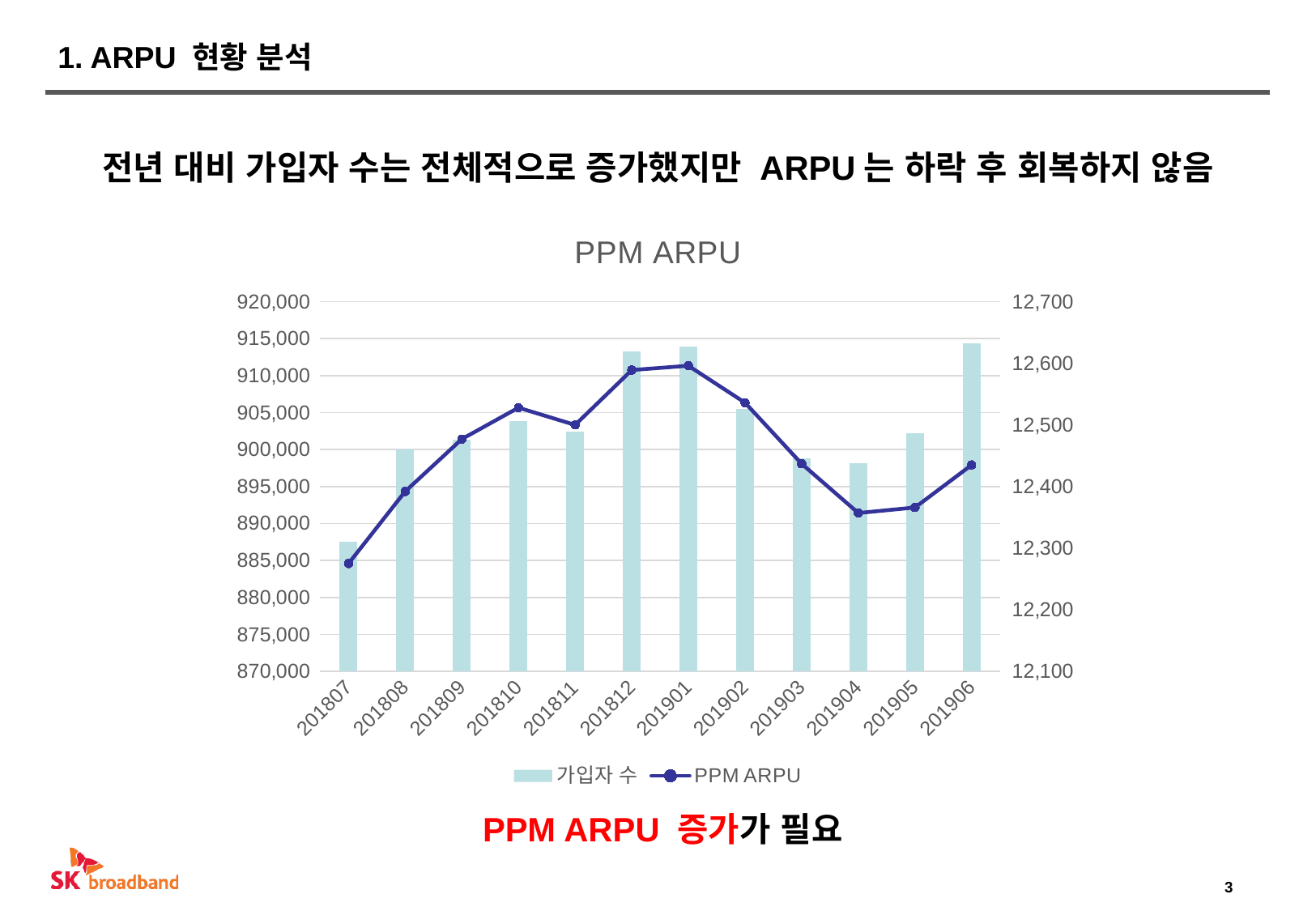

# 1. ARPU 현황 분석
전년 대비 가입자 수는 전체적으로 증가했지만 ARPU는 하락 후 회복하지 않음

### Chart: PPM ARPU

| Category | 가입자 수 | PPM ARPU |
|---|---|---|
| 201807 | 887588.0 | 12275.0 |
| 201808 | 900037.0 | 12392.0 |
| 201809 | 901347.0 | 12477.0 |
| 201810 | 903841.0 | 12528.0 |
| 201811 | 902455.0 | 12500.0 |
| 201812 | 913218.0 | 12589.0 |
| 201901 | 913929.0 | 12596.0 |
| 201902 | 905483.0 | 12536.0 |
| 201903 | 898832.0 | 12437.0 |
| 201904 | 898164.0 | 12357.0 |
| 201905 | 902203.0 | 12366.0 |
| 201906 | 914346.0 | 12435.0 |
 PPM ARPU 증가가 필요